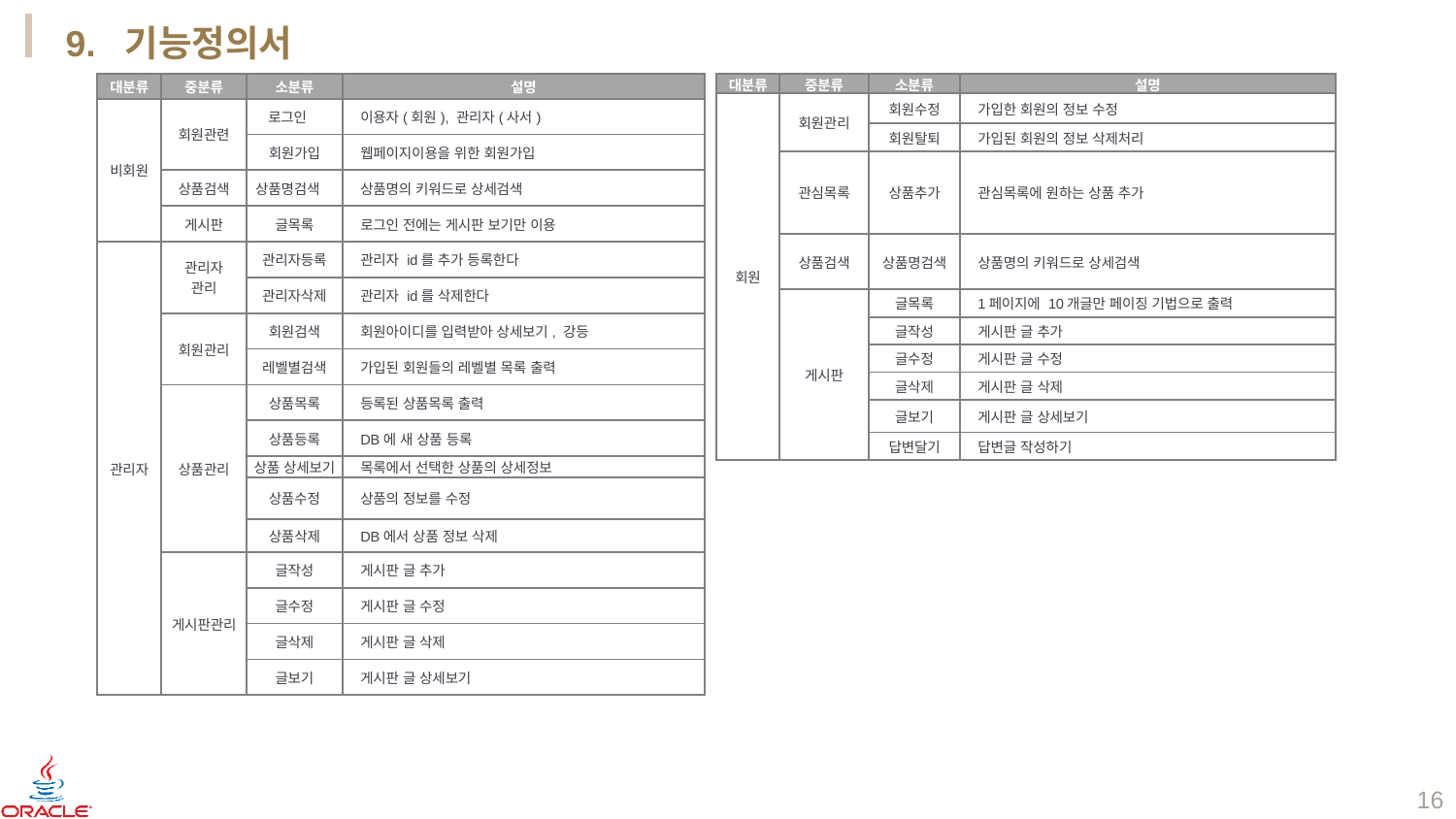

9.  기능정의서
| 대분류 | 중분류 | 소분류 | 설명 |
| --- | --- | --- | --- |
| 회원 | 회원관리 | 회원수정 | 가입한 회원의 정보 수정 |
|  |  | 회원탈퇴 | 가입된 회원의 정보 삭제처리 |
|  | 관심목록 | 상품추가 | 관심목록에 원하는 상품 추가 |
|  | 상품검색 | 상품명검색 | 상품명의 키워드로 상세검색 |
|  | 게시판 | 글목록 | 1페이지에 10개글만 페이징 기법으로 출력 |
|  |  | 글작성 | 게시판 글 추가 |
|  |  | 글수정 | 게시판 글 수정 |
|  |  | 글삭제 | 게시판 글 삭제 |
|  |  | 글보기 | 게시판 글 상세보기 |
|  |  | 답변달기 | 답변글 작성하기 |
| 대분류 | 중분류 | 소분류 | 설명 |
| --- | --- | --- | --- |
| 비회원 | 회원관련 | 로그인 | 이용자(회원), 관리자(사서) |
|  |  | 회원가입 | 웹페이지이용을 위한 회원가입 |
|  | 상품검색 | 상품명검색 | 상품명의 키워드로 상세검색 |
|  | 게시판 | 글목록 | 로그인 전에는 게시판 보기만 이용 |
| 관리자 | 관리자 관리 | 관리자등록 | 관리자 id를 추가 등록한다 |
|  |  | 관리자삭제 | 관리자 id를 삭제한다 |
|  | 회원관리 | 회원검색 | 회원아이디를 입력받아 상세보기, 강등 |
|  |  | 레벨별검색 | 가입된 회원들의 레벨별 목록 출력 |
|  | 상품관리 | 상품목록 | 등록된 상품목록 출력 |
|  |  | 상품등록 | DB에 새 상품 등록 |
|  |  | 상품 상세보기 | 목록에서 선택한 상품의 상세정보 |
|  |  | 상품수정 | 상품의 정보를 수정 |
|  |  | 상품삭제 | DB에서 상품 정보 삭제 |
|  | 게시판관리 | 글작성 | 게시판 글 추가 |
|  |  | 글수정 | 게시판 글 수정 |
|  |  | 글삭제 | 게시판 글 삭제 |
|  |  | 글보기 | 게시판 글 상세보기 |
16